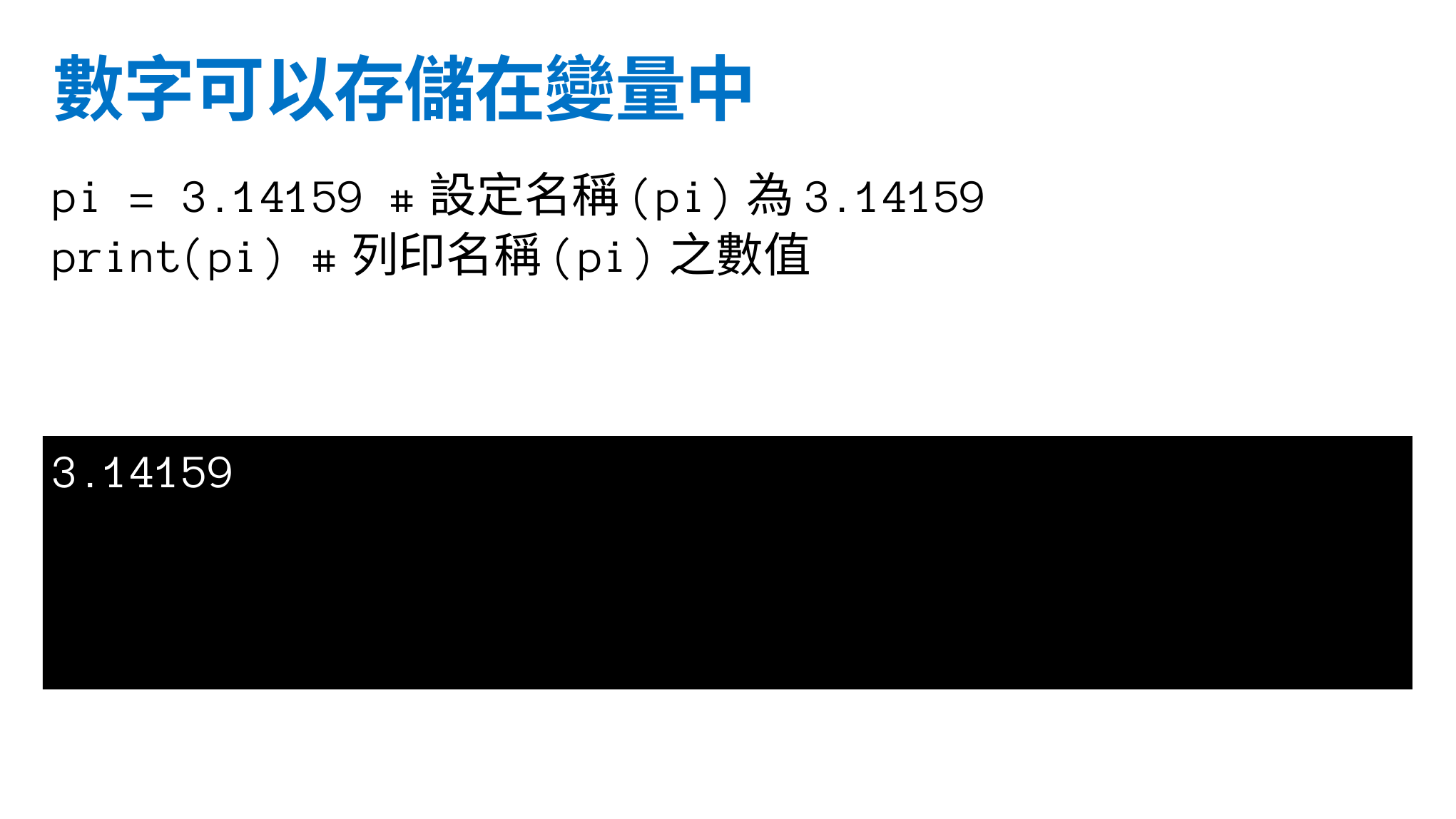

數字可以存儲在變量中
pi = 3.14159 #設定名稱(pi)為3.14159
print(pi) #列印名稱(pi)之數值

3.14159